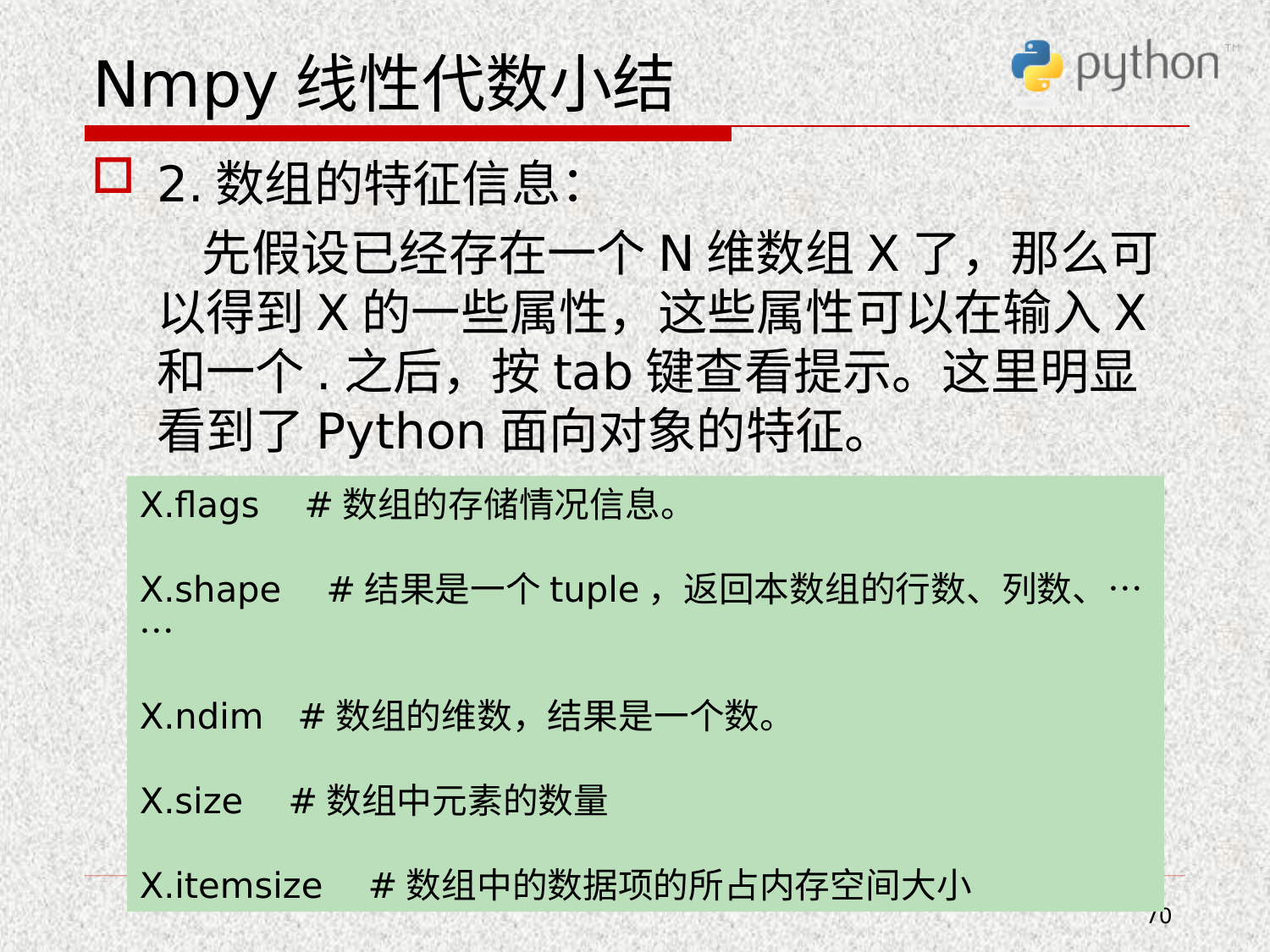

# Nmpy线性代数小结
2.数组的特征信息：
         先假设已经存在一个N维数组X了，那么可以得到X的一些属性，这些属性可以在输入X和一个.之后，按tab键查看提示。这里明显看到了Python面向对象的特征。

X.flags    #数组的存储情况信息。

X.shape    #结果是一个tuple，返回本数组的行数、列数、……

X.ndim   #数组的维数，结果是一个数。

X.size    #数组中元素的数量

X.itemsize    #数组中的数据项的所占内存空间大小
70